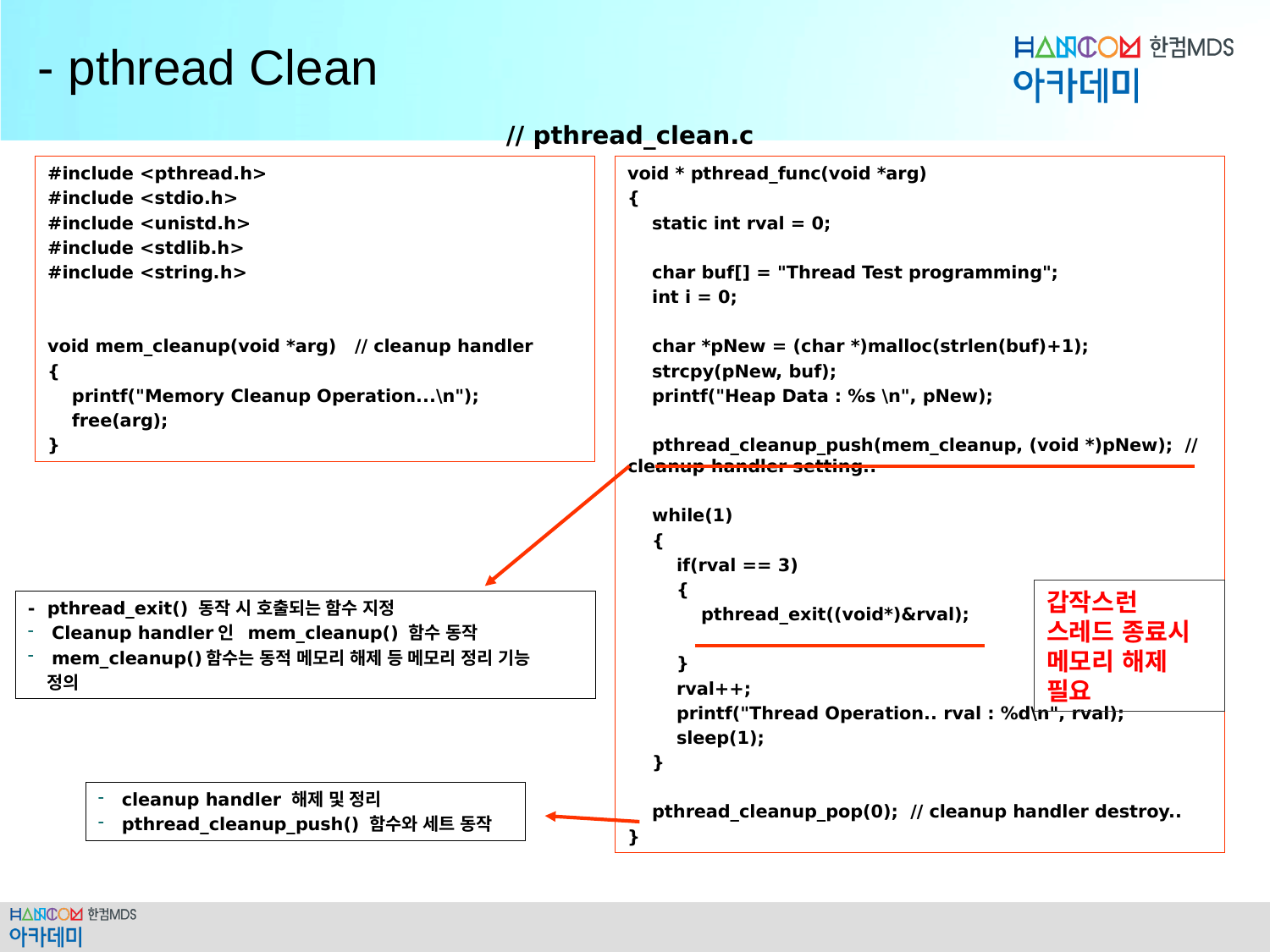

# - pthread Clean
// pthread_clean.c
#include <pthread.h>
#include <stdio.h>
#include <unistd.h>
#include <stdlib.h>
#include <string.h>

void mem_cleanup(void *arg)   // cleanup handler
{
    printf("Memory Cleanup Operation...\n");
    free(arg);
}
void * pthread_func(void *arg)
{
    static int rval = 0;

    char buf[] = "Thread Test programming";
    int i = 0;

    char *pNew = (char *)malloc(strlen(buf)+1);
    strcpy(pNew, buf);
    printf("Heap Data : %s \n", pNew);

    pthread_cleanup_push(mem_cleanup, (void *)pNew);  // cleanup handler setting..

    while(1)
    {
        if(rval == 3)
        {
            pthread_exit((void*)&rval);

        }
        rval++;
        printf("Thread Operation.. rval : %d\n", rval);
        sleep(1);
    }

    pthread_cleanup_pop(0);  // cleanup handler destroy..
}
갑작스런 스레드 종료시 메모리 해제 필요
-  pthread_exit() 동작 시 호출되는 함수 지정
Cleanup handler인  mem_cleanup() 함수 동작
mem_cleanup()함수는 동적 메모리 해제 등 메모리 정리 기능
   정의
cleanup handler 해제 및 정리
pthread_cleanup_push() 함수와 세트 동작